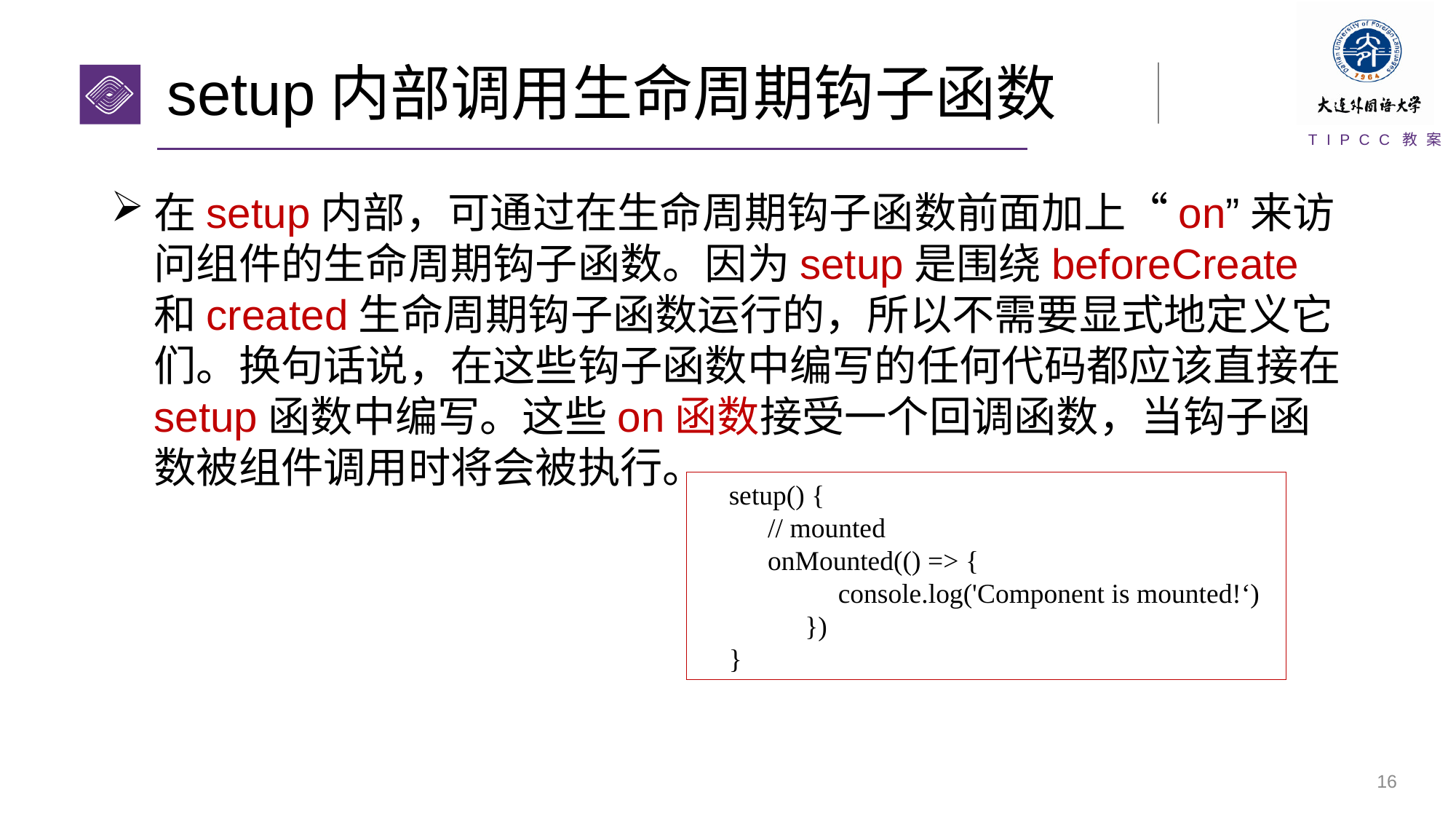

# setup内部调用生命周期钩子函数
在setup内部，可通过在生命周期钩子函数前面加上“on”来访问组件的生命周期钩子函数。因为setup是围绕beforeCreate和created生命周期钩子函数运行的，所以不需要显式地定义它们。换句话说，在这些钩子函数中编写的任何代码都应该直接在setup函数中编写。这些on函数接受一个回调函数，当钩子函数被组件调用时将会被执行。

setup() {
 // mounted
 onMounted(() => {
	console.log('Component is mounted!‘)
           })
}
16